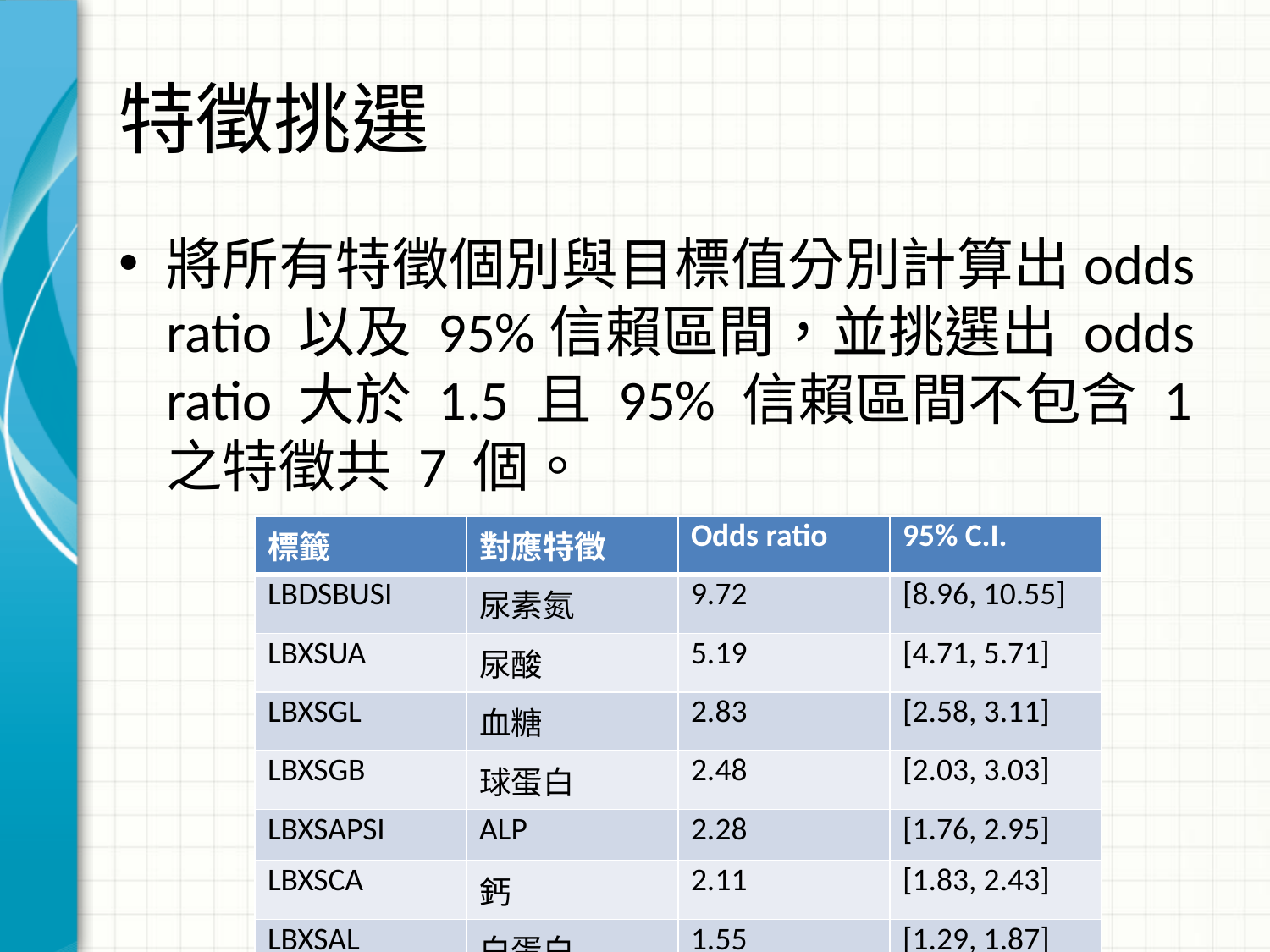

# 特徵挑選
將所有特徵個別與目標值分別計算出odds ratio 以及 95%信賴區間，並挑選出 odds ratio 大於 1.5 且 95% 信賴區間不包含 1 之特徵共 7 個。
| 標籤 | 對應特徵 | Odds ratio | 95% C.I. |
| --- | --- | --- | --- |
| LBDSBUSI | 尿素氮 | 9.72 | [8.96, 10.55] |
| LBXSUA | 尿酸 | 5.19 | [4.71, 5.71] |
| LBXSGL | 血糖 | 2.83 | [2.58, 3.11] |
| LBXSGB | 球蛋白 | 2.48 | [2.03, 3.03] |
| LBXSAPSI | ALP | 2.28 | [1.76, 2.95] |
| LBXSCA | 鈣 | 2.11 | [1.83, 2.43] |
| LBXSAL | 白蛋白 | 1.55 | [1.29, 1.87] |